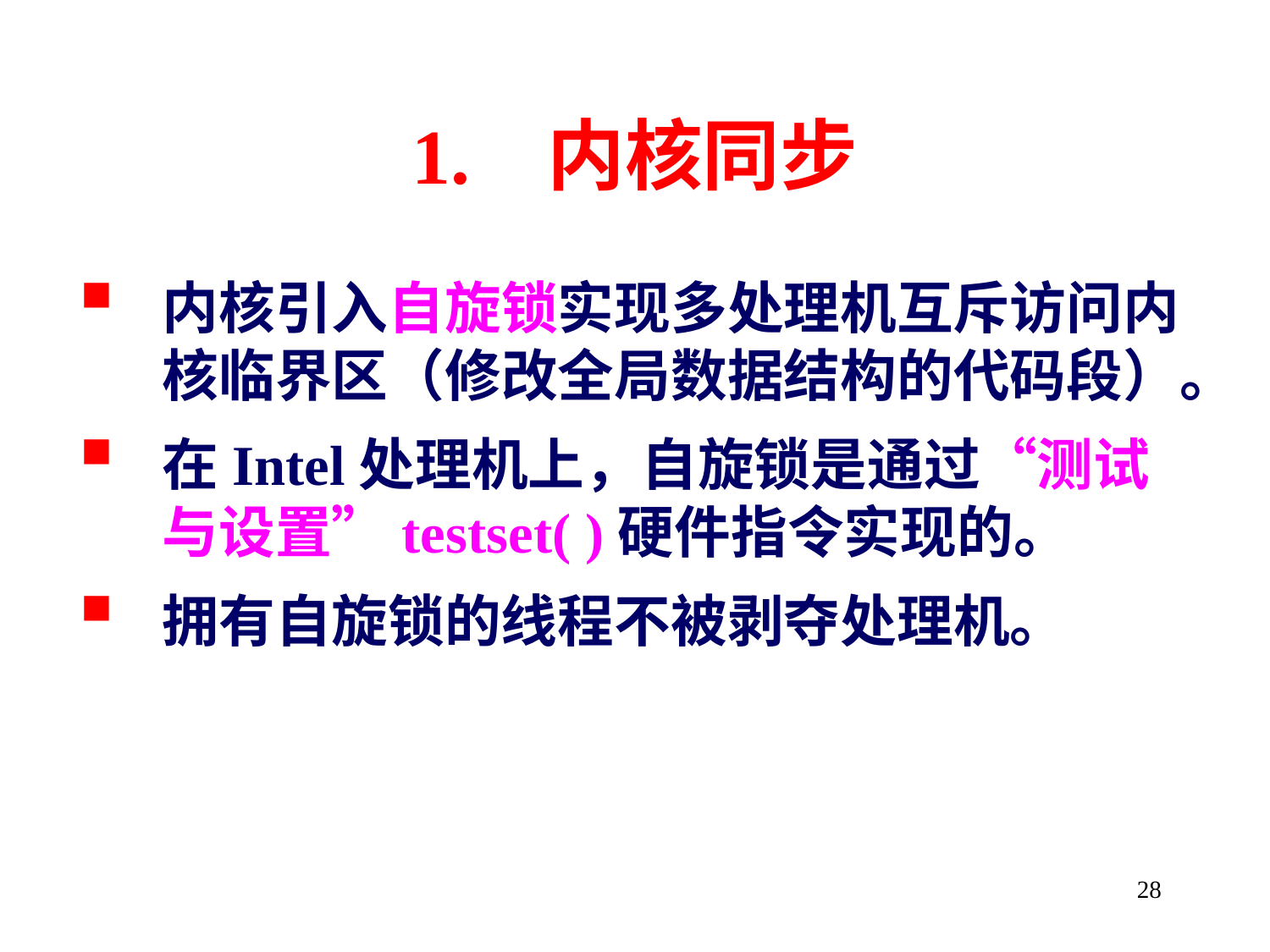

# 1.   内核同步
内核引入自旋锁实现多处理机互斥访问内核临界区（修改全局数据结构的代码段）。
在Intel处理机上，自旋锁是通过“测试与设置”testset( )硬件指令实现的。
拥有自旋锁的线程不被剥夺处理机。
28